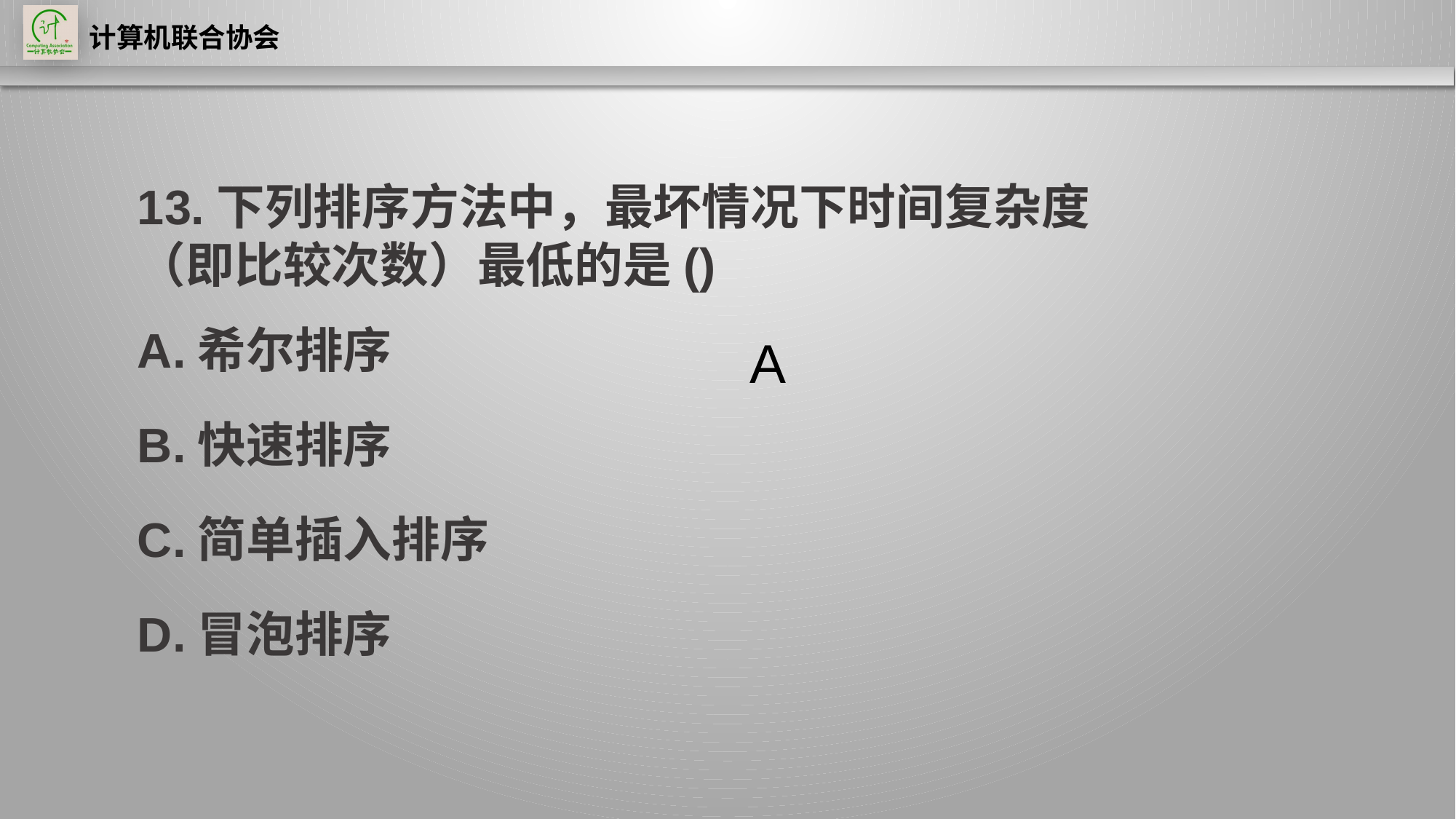

13.下列排序方法中，最坏情况下时间复杂度（即比较次数）最低的是()
A.希尔排序
B.快速排序
C.简单插入排序
D.冒泡排序
A